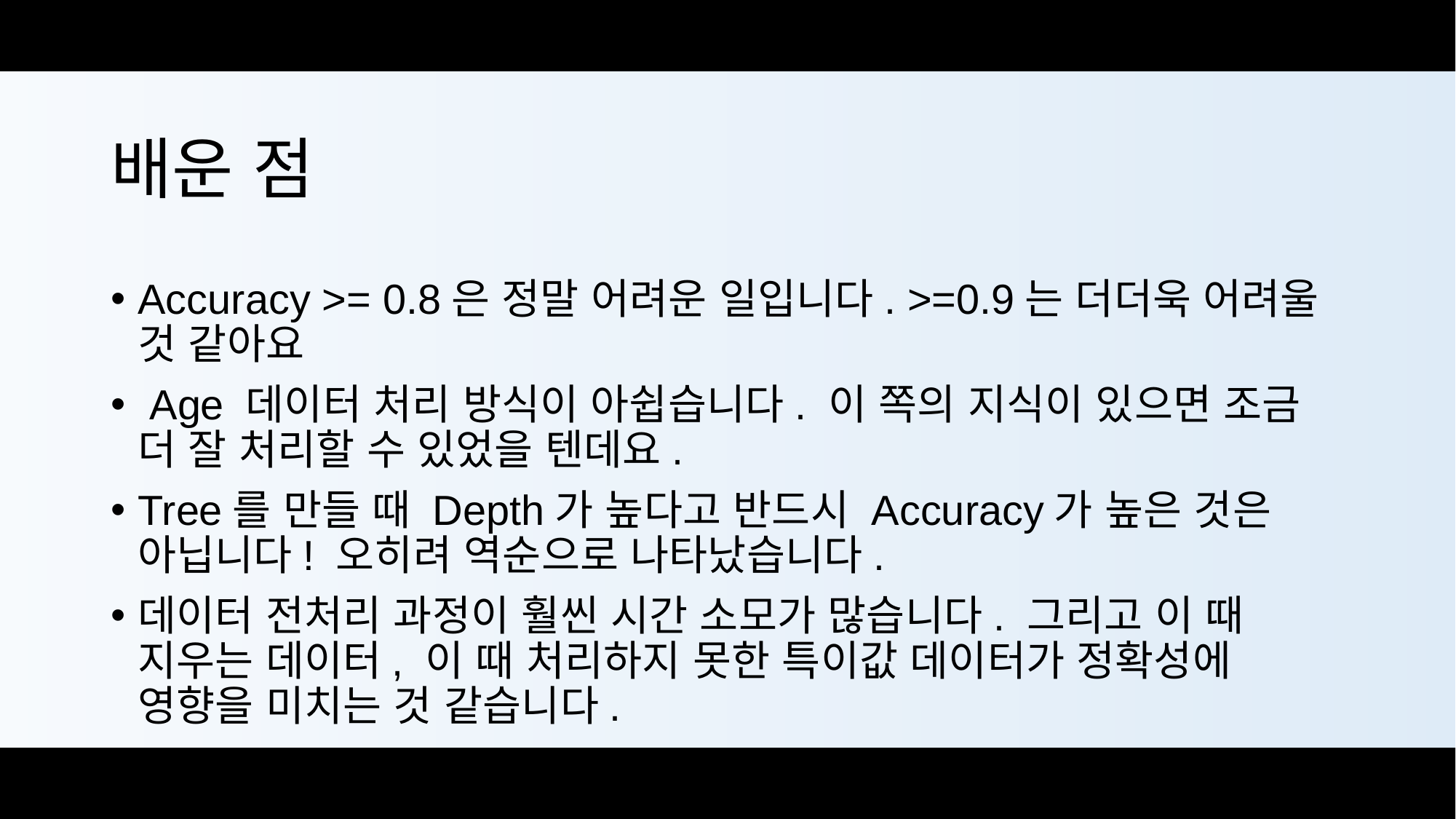

# 배운 점
Accuracy >= 0.8은 정말 어려운 일입니다. >=0.9는 더더욱 어려울 것 같아요
 Age 데이터 처리 방식이 아쉽습니다. 이 쪽의 지식이 있으면 조금 더 잘 처리할 수 있었을 텐데요.
Tree를 만들 때 Depth가 높다고 반드시 Accuracy가 높은 것은 아닙니다! 오히려 역순으로 나타났습니다.
데이터 전처리 과정이 훨씬 시간 소모가 많습니다. 그리고 이 때 지우는 데이터, 이 때 처리하지 못한 특이값 데이터가 정확성에 영향을 미치는 것 같습니다.